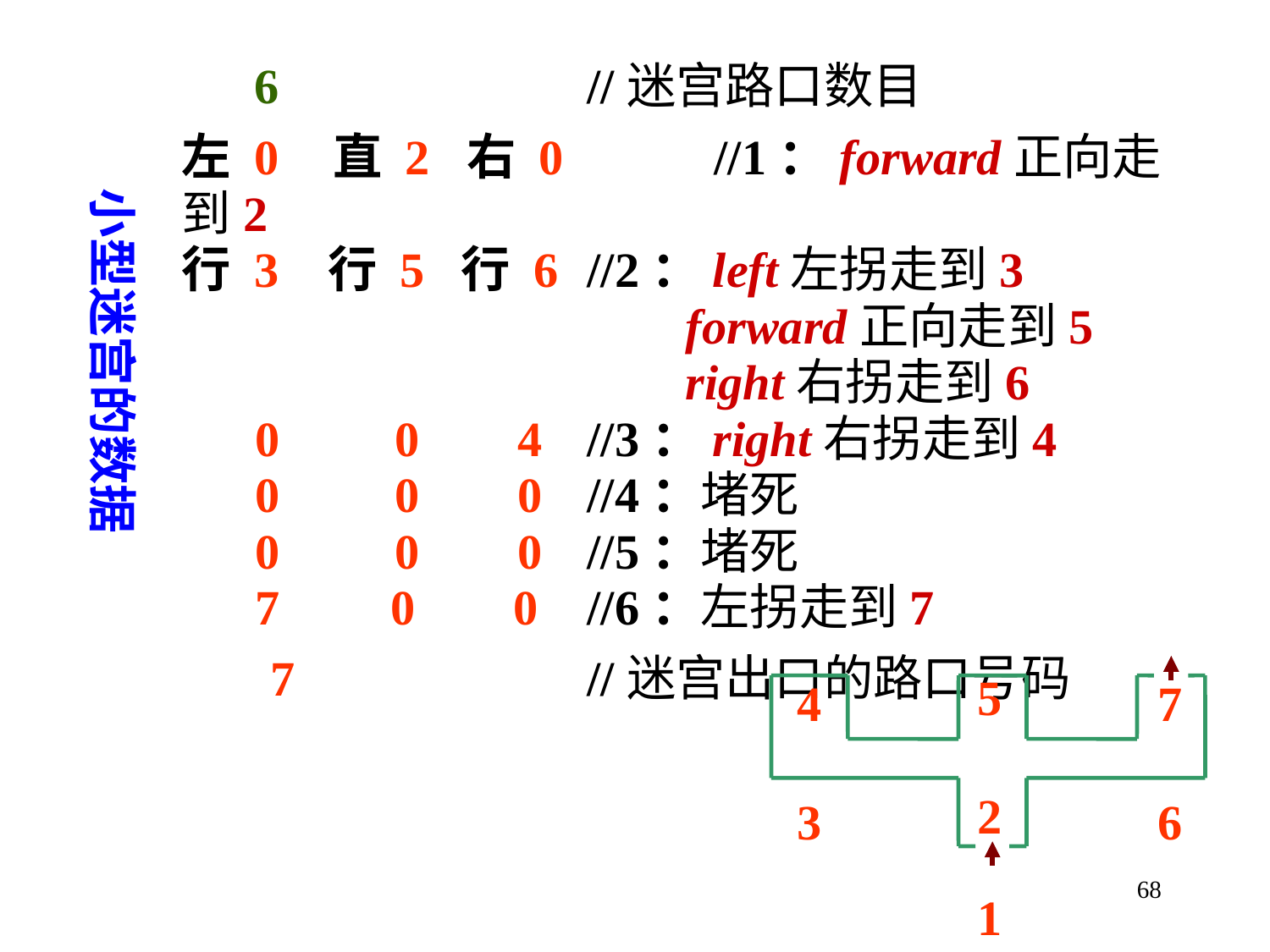

6			  //迷宫路口数目
左 0	 直 2  右 0	  //1：forward正向走到2
行 3   行 5  行 6	  //2：left左拐走到3
			          forward正向走到5
			          right右拐走到6
      0	       0        4	  //3：right右拐走到4
      0	       0        0	  //4：堵死
      0	       0        0	  //5：堵死
      7         0        0	  //6：左拐走到7
   7			  //迷宫出口的路口号码
小型迷宫的数据

5

2

1
4

3
7

6

68